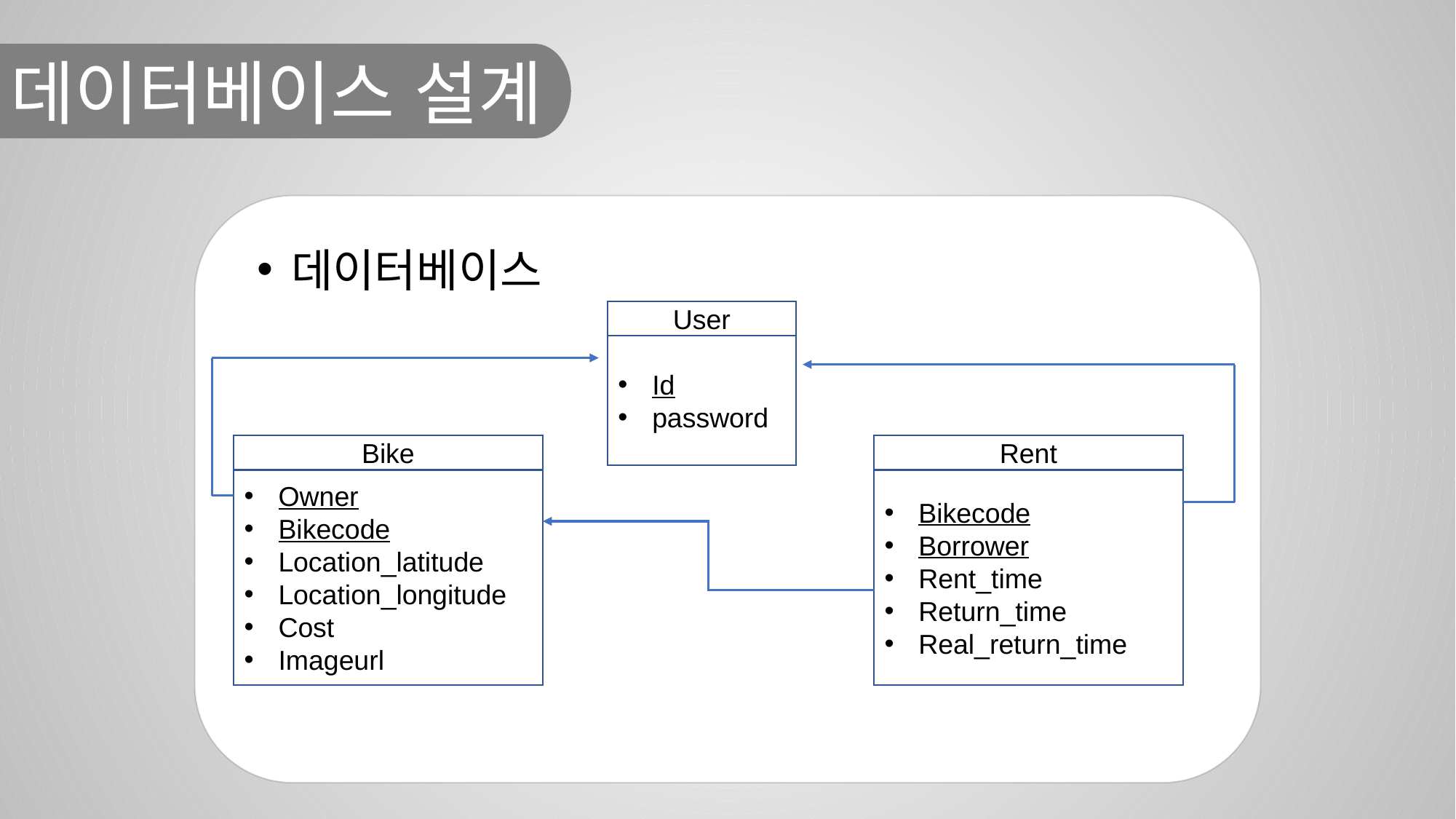

데이터베이스 설계

데이터베이스
User
Id
password
Bike
Owner
Bikecode
Location_latitude
Location_longitude
Cost
Imageurl
Rent
Bikecode
Borrower
Rent_time
Return_time
Real_return_time